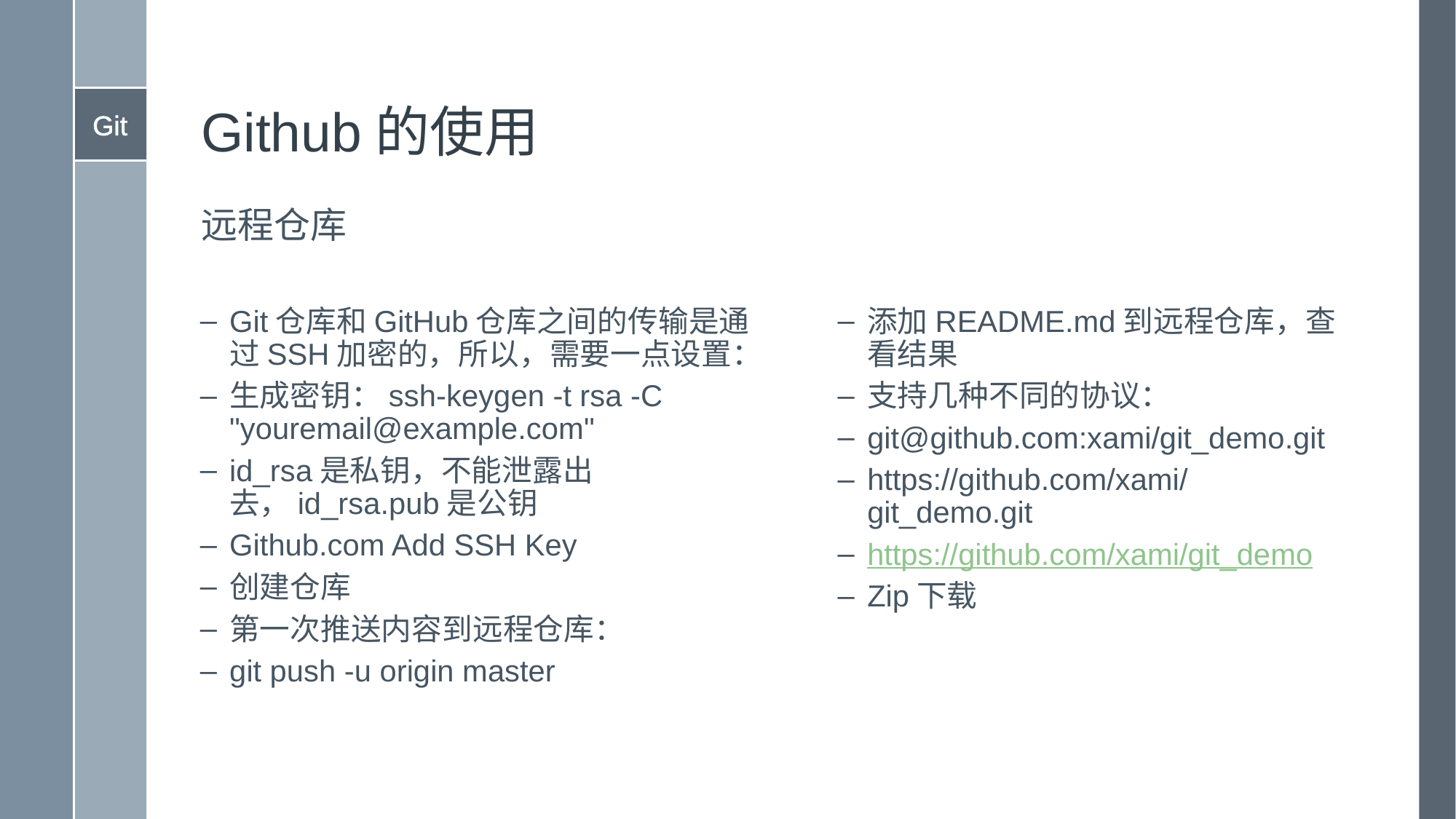

# Github的使用

远程仓库

添加README.md到远程仓库，查看结果
支持几种不同的协议：
git@github.com:xami/git_demo.git
https://github.com/xami/git_demo.git
https://github.com/xami/git_demo
Zip下载
Git仓库和GitHub仓库之间的传输是通过SSH加密的，所以，需要一点设置：
生成密钥：ssh-keygen -t rsa -C "youremail@example.com"
id_rsa是私钥，不能泄露出去，id_rsa.pub是公钥
Github.com Add SSH Key
创建仓库
第一次推送内容到远程仓库：
git push -u origin master